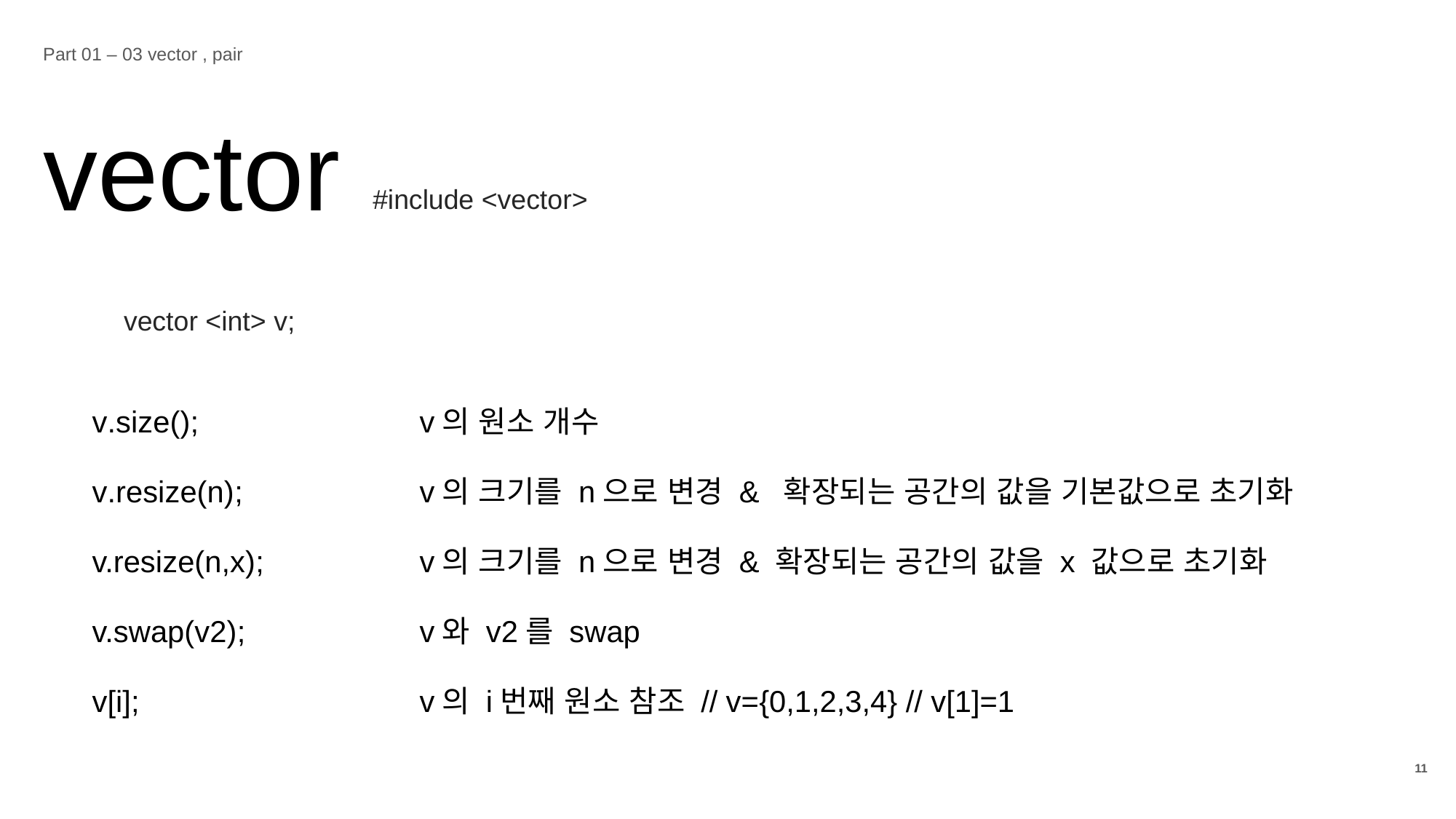

Part 01 – 03 vector , pair
vector
#include <vector>
vector <int> v;
v.size();			v의 원소 개수
v.resize(n);		v의 크기를 n으로 변경 &  확장되는 공간의 값을 기본값으로 초기화
v.resize(n,x);		v의 크기를 n으로 변경 & 확장되는 공간의 값을 x 값으로 초기화
v.swap(v2);		v와 v2를 swap
v[i];			v의 i번째 원소 참조 // v={0,1,2,3,4} // v[1]=1